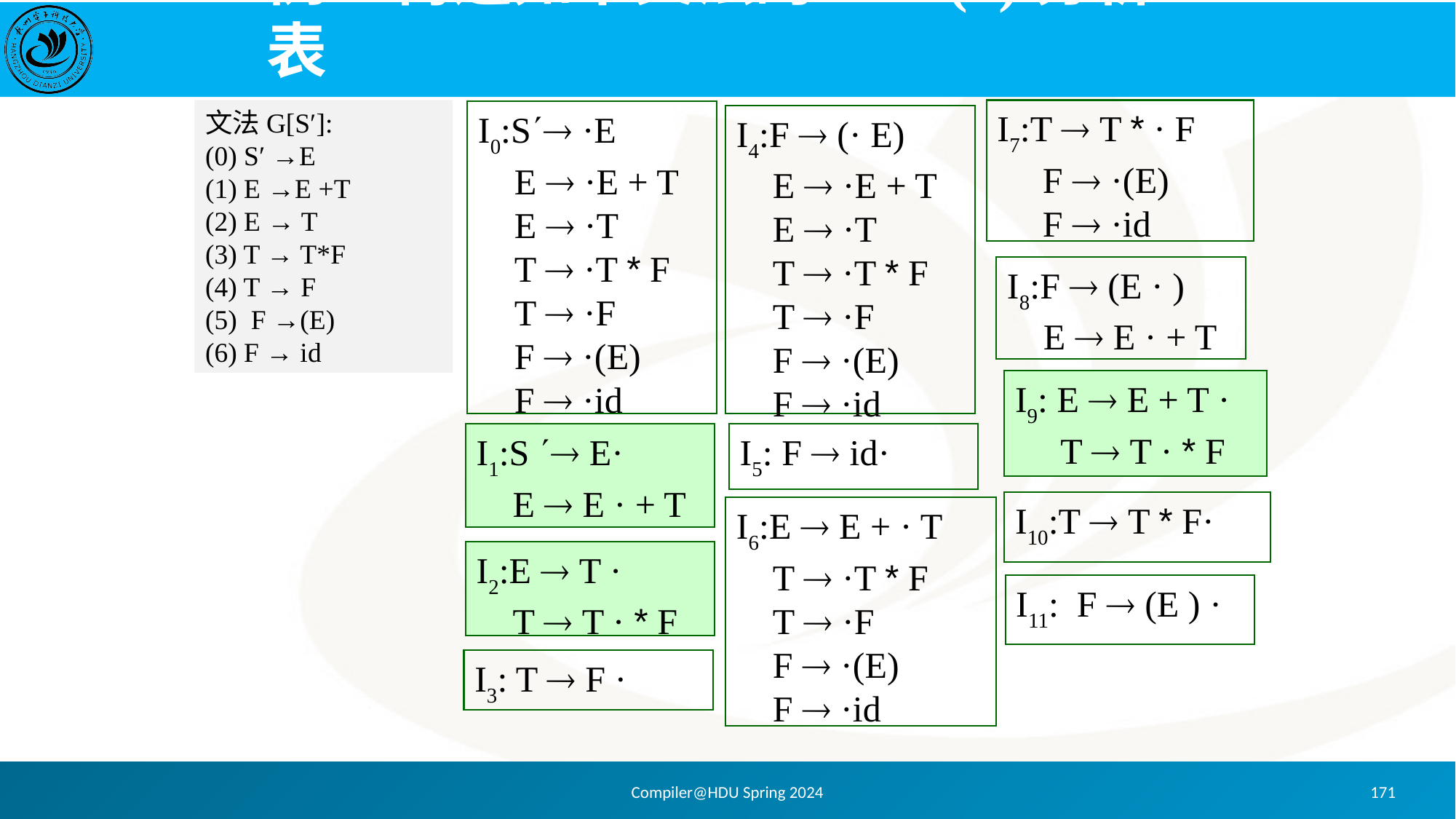

# 例: 构造如下文法的SLR(1)分析表
I7:T → T * · F
     F → ·(E)
     F → ·id
文法G[S′]:
(0) S′ →E
(1) E →E +T
(2) E → T
(3) T → T*F
(4) T → F
(5)  F →(E)
(6) F → id
I0:S′→ ·E
    E → ·E + T
    E → ·T
    T → ·T * F
    T → ·F
    F → ·(E)
    F → ·id
I4:F → (· E)
    E → ·E + T
    E → ·T
    T → ·T * F
    T → ·F
    F → ·(E)
    F → ·id
I8:F → (E · )
    E → E · + T
I9: E → E + T ·
     T → T · * F
I1:S ′→ E·
    E → E · + T
I5: F → id·
I10:T → T * F·
I6:E → E + · T
    T → ·T * F
    T → ·F
    F → ·(E)
    F → ·id
I2:E → T ·
    T → T · * F
I11:  F → (E ) ·
I3: T → F ·
Compiler@HDU Spring 2024
171